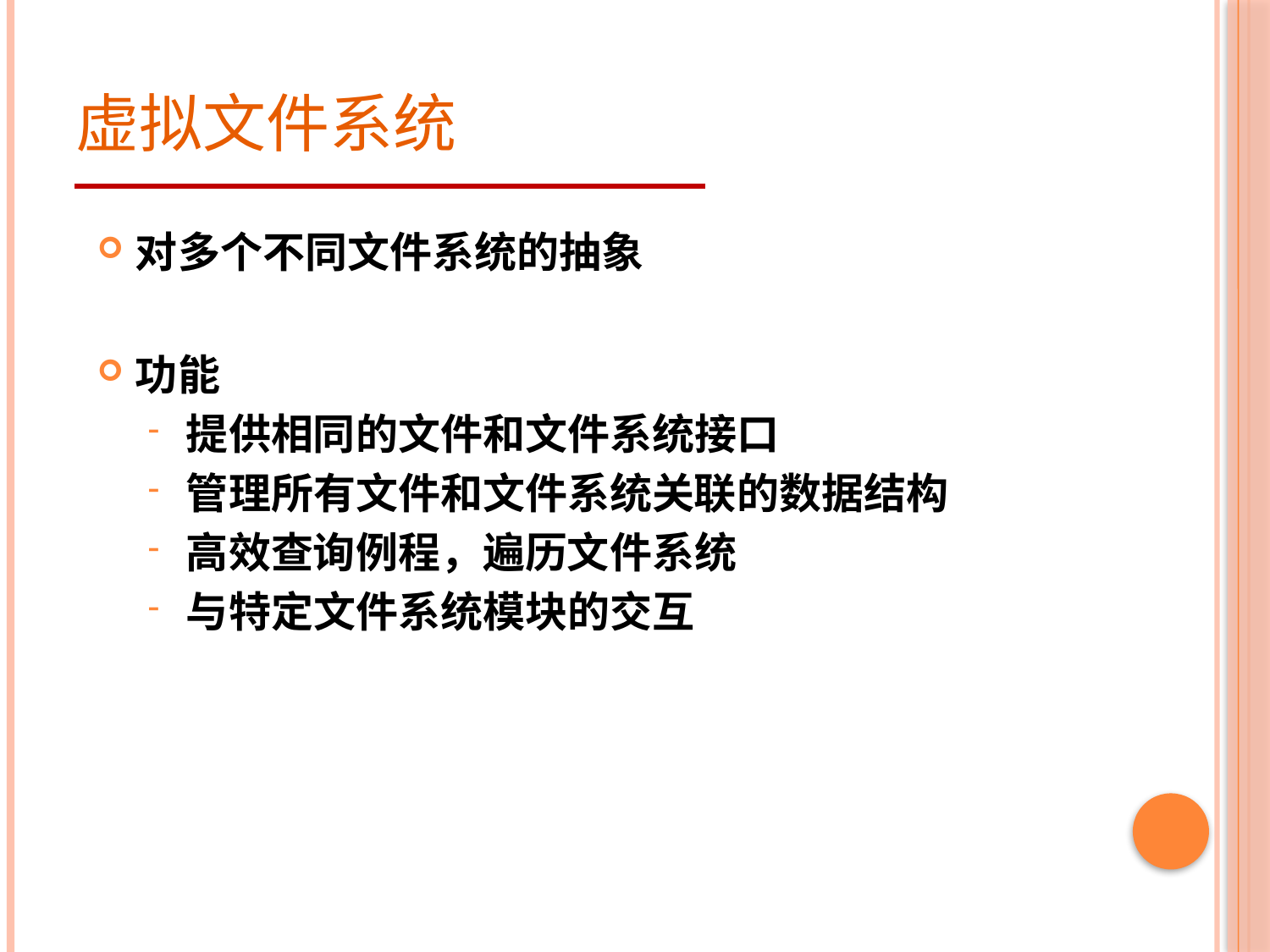

# 虚拟文件系统
对多个不同文件系统的抽象

功能
提供相同的文件和文件系统接口
管理所有文件和文件系统关联的数据结构
高效查询例程，遍历文件系统
与特定文件系统模块的交互